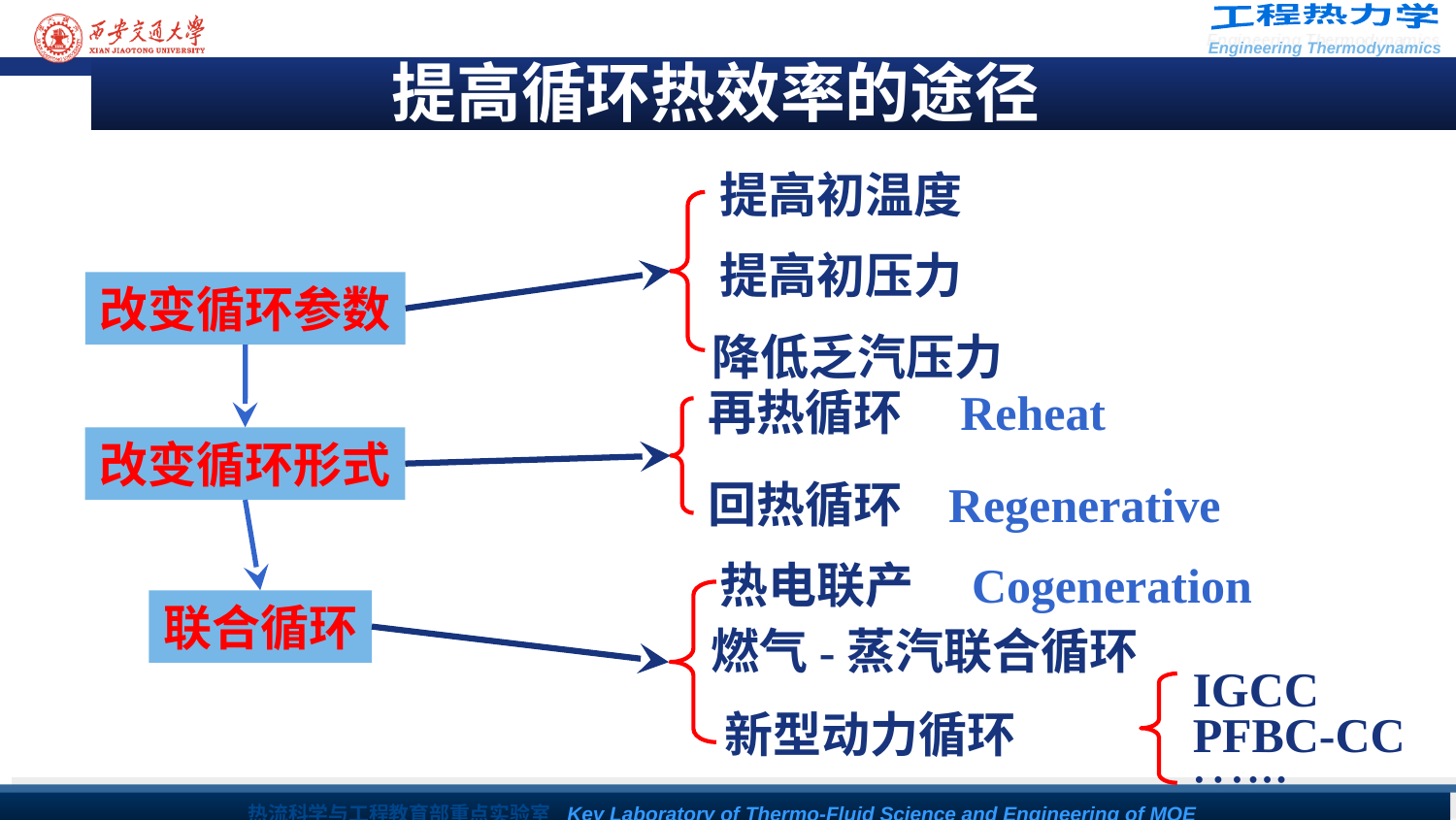

# 提高循环热效率的途径
提高初温度

提高初压力
改变循环参数
降低乏汽压力
再热循环
Reheat

改变循环形式
回热循环
Regenerative
热电联产
Cogeneration

联合循环
燃气-蒸汽联合循环
IGCC

新型动力循环
PFBC-CC
…...